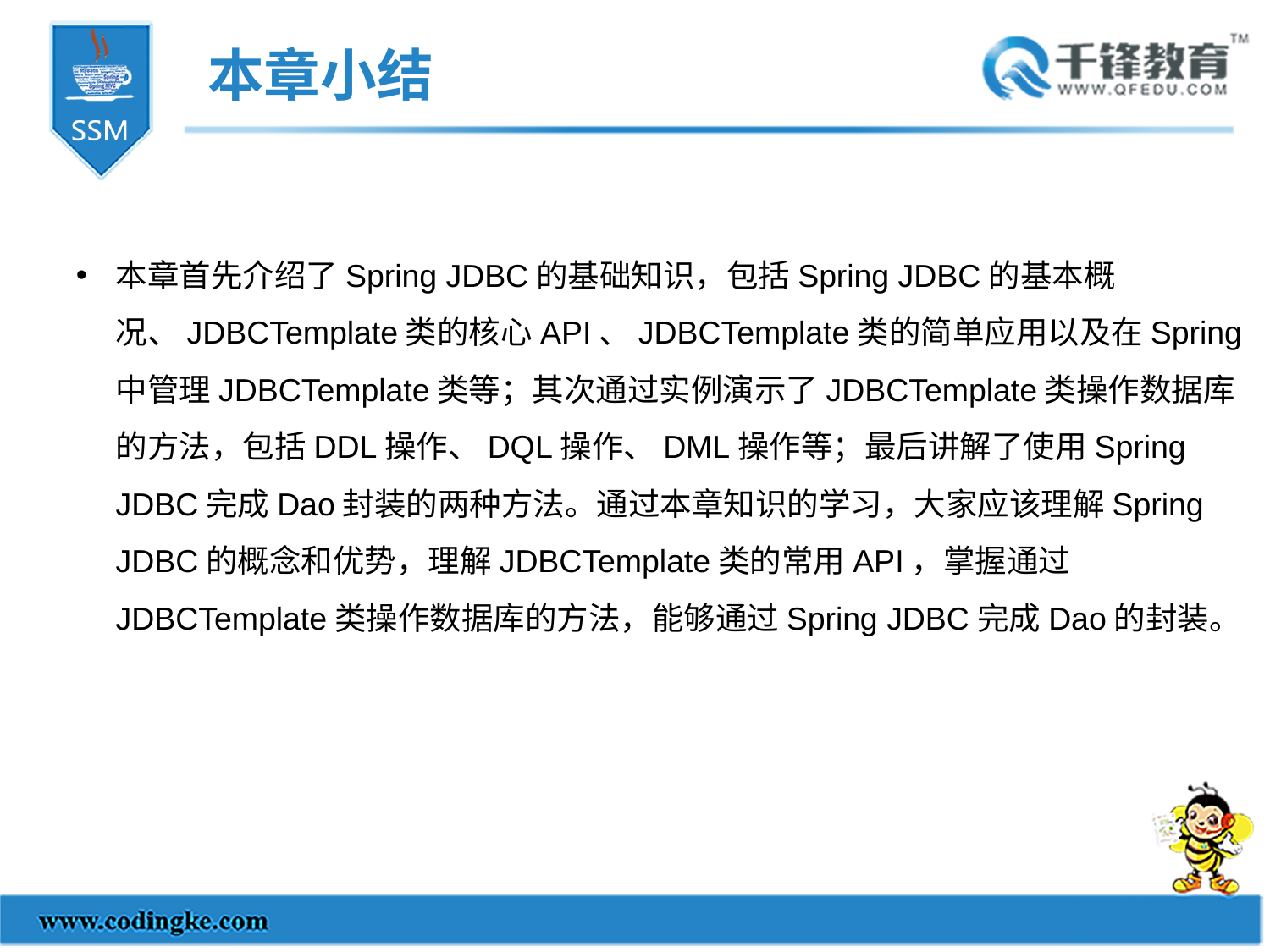

本章小结
本章首先介绍了Spring JDBC的基础知识，包括Spring JDBC的基本概况、JDBCTemplate类的核心API、JDBCTemplate类的简单应用以及在Spring中管理JDBCTemplate类等；其次通过实例演示了JDBCTemplate类操作数据库的方法，包括DDL操作、DQL操作、DML操作等；最后讲解了使用Spring JDBC完成Dao封装的两种方法。通过本章知识的学习，大家应该理解Spring JDBC的概念和优势，理解JDBCTemplate类的常用API，掌握通过JDBCTemplate类操作数据库的方法，能够通过Spring JDBC完成Dao的封装。